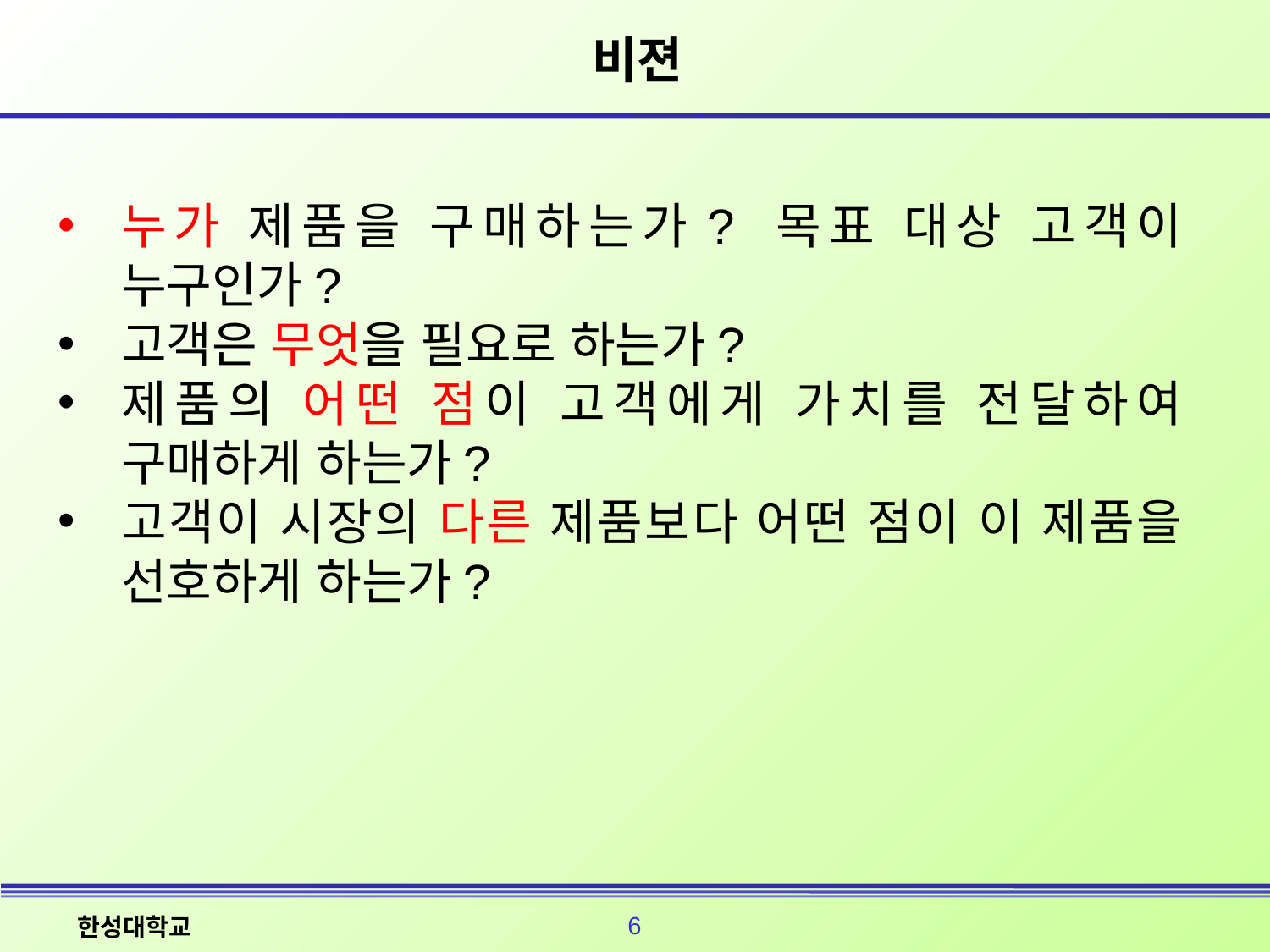

# 비젼
누가 제품을 구매하는가? 목표 대상 고객이 누구인가?
고객은 무엇을 필요로 하는가?
제품의 어떤 점이 고객에게 가치를 전달하여 구매하게 하는가?
고객이 시장의 다른 제품보다 어떤 점이 이 제품을 선호하게 하는가?